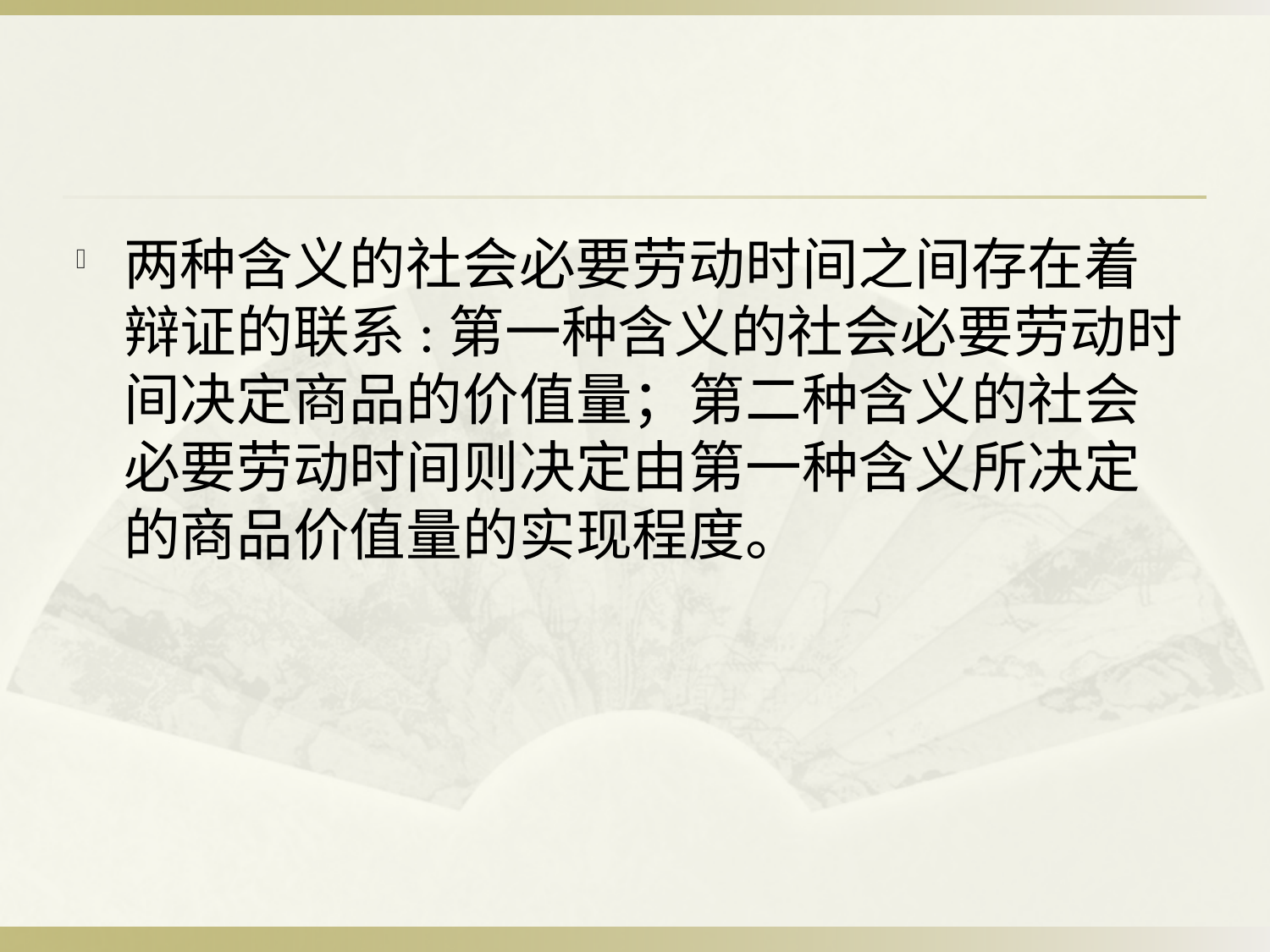

#
两种含义的社会必要劳动时间之间存在着辩证的联系:第一种含义的社会必要劳动时间决定商品的价值量；第二种含义的社会必要劳动时间则决定由第一种含义所决定的商品价值量的实现程度。